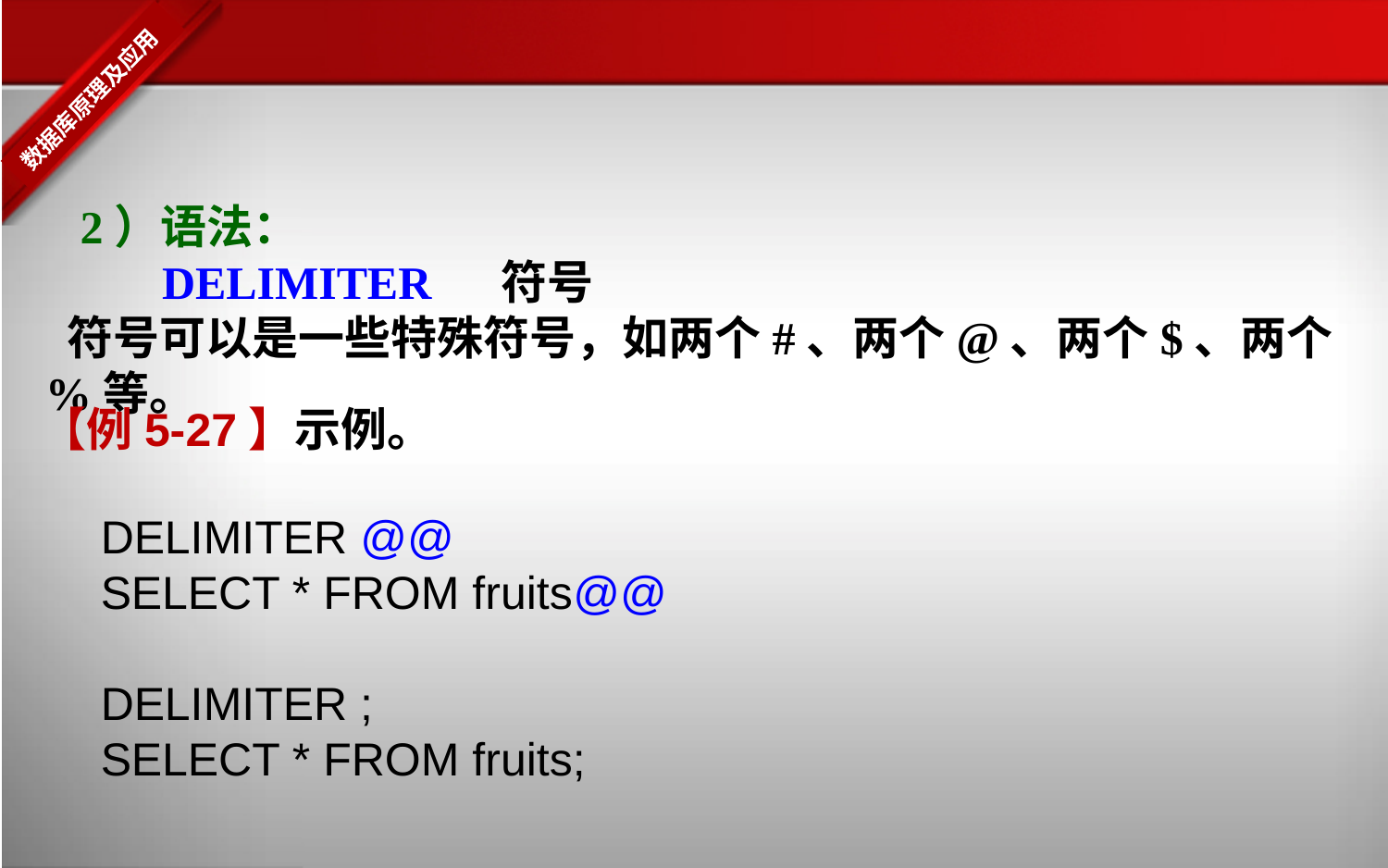

2）语法：
         DELIMITER     符号
 符号可以是一些特殊符号，如两个#、两个@、两个$、两个%等。
【例5-27】示例。
DELIMITER @@
SELECT * FROM fruits@@

DELIMITER ;
SELECT * FROM fruits;